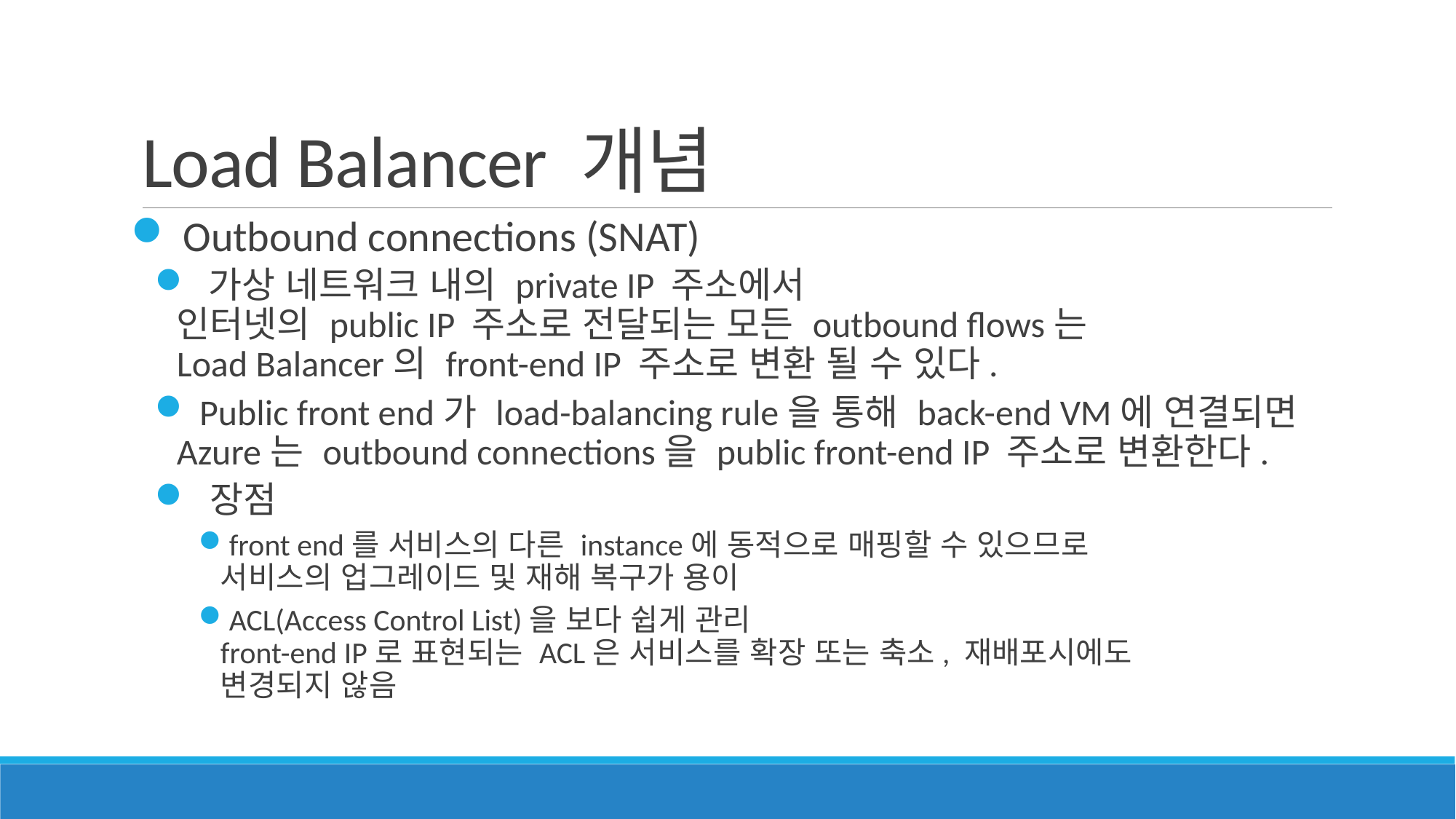

# Load Balancer 개념
 Outbound connections (SNAT)
 가상 네트워크 내의 private IP 주소에서
인터넷의 public IP 주소로 전달되는 모든 outbound flows는
Load Balancer의 front-end IP 주소로 변환 될 수 있다.
 Public front end가 load-balancing rule을 통해 back-end VM에 연결되면 Azure는 outbound connections을 public front-end IP 주소로 변환한다.
 장점
front end를 서비스의 다른 instance에 동적으로 매핑할 수 있으므로
서비스의 업그레이드 및 재해 복구가 용이
ACL(Access Control List)을 보다 쉽게 관리
front-end IP로 표현되는 ACL은 서비스를 확장 또는 축소, 재배포시에도
변경되지 않음